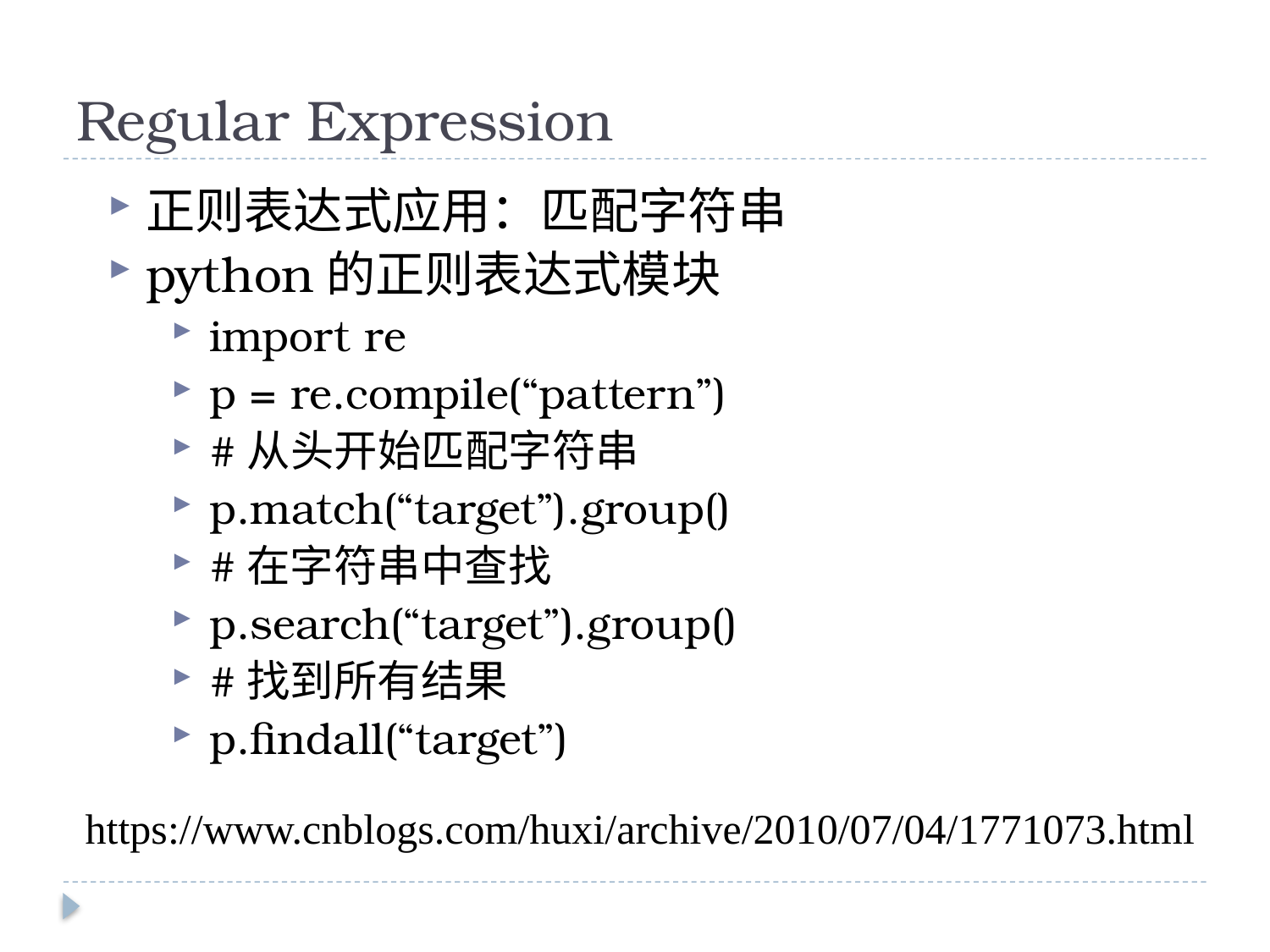

# Regular Expression
正则表达式应用：匹配字符串
python的正则表达式模块
import re
p = re.compile(“pattern”)
#从头开始匹配字符串
p.match(“target”).group()
#在字符串中查找
p.search(“target”).group()
#找到所有结果
p.findall(“target”)
https://www.cnblogs.com/huxi/archive/2010/07/04/1771073.html